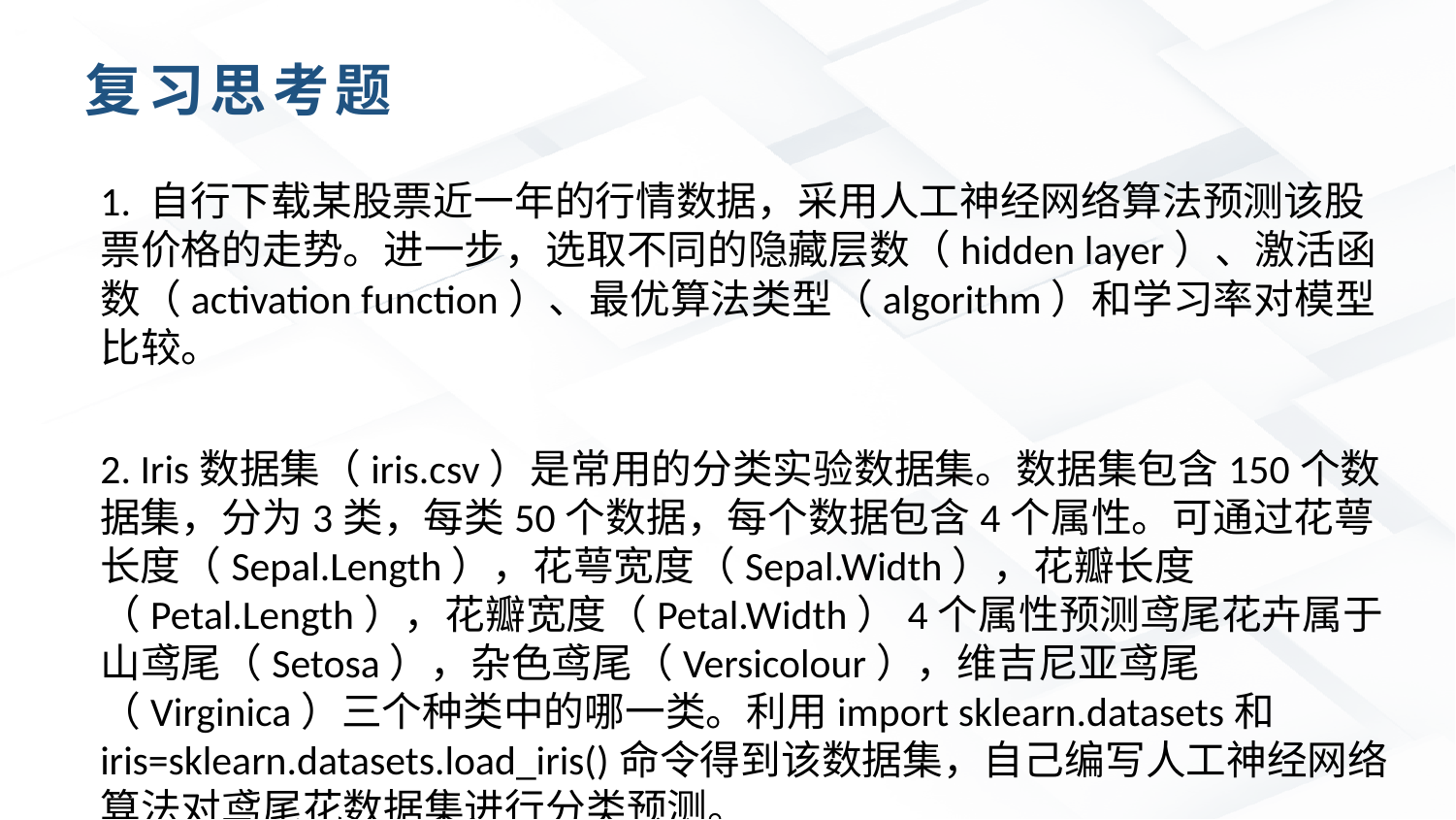

复习思考题
1. 自行下载某股票近一年的行情数据，采用人工神经网络算法预测该股票价格的走势。进一步，选取不同的隐藏层数（hidden layer）、激活函数（activation function）、最优算法类型（algorithm）和学习率对模型比较。

2. Iris数据集（iris.csv）是常用的分类实验数据集。数据集包含150个数据集，分为3类，每类50个数据，每个数据包含4个属性。可通过花萼长度（Sepal.Length），花萼宽度（Sepal.Width），花瓣长度（Petal.Length），花瓣宽度（Petal.Width）4个属性预测鸢尾花卉属于山鸢尾（Setosa），杂色鸢尾（Versicolour），维吉尼亚鸢尾（Virginica）三个种类中的哪一类。利用import sklearn.datasets和iris=sklearn.datasets.load_iris()命令得到该数据集，自己编写人工神经网络算法对鸢尾花数据集进行分类预测。